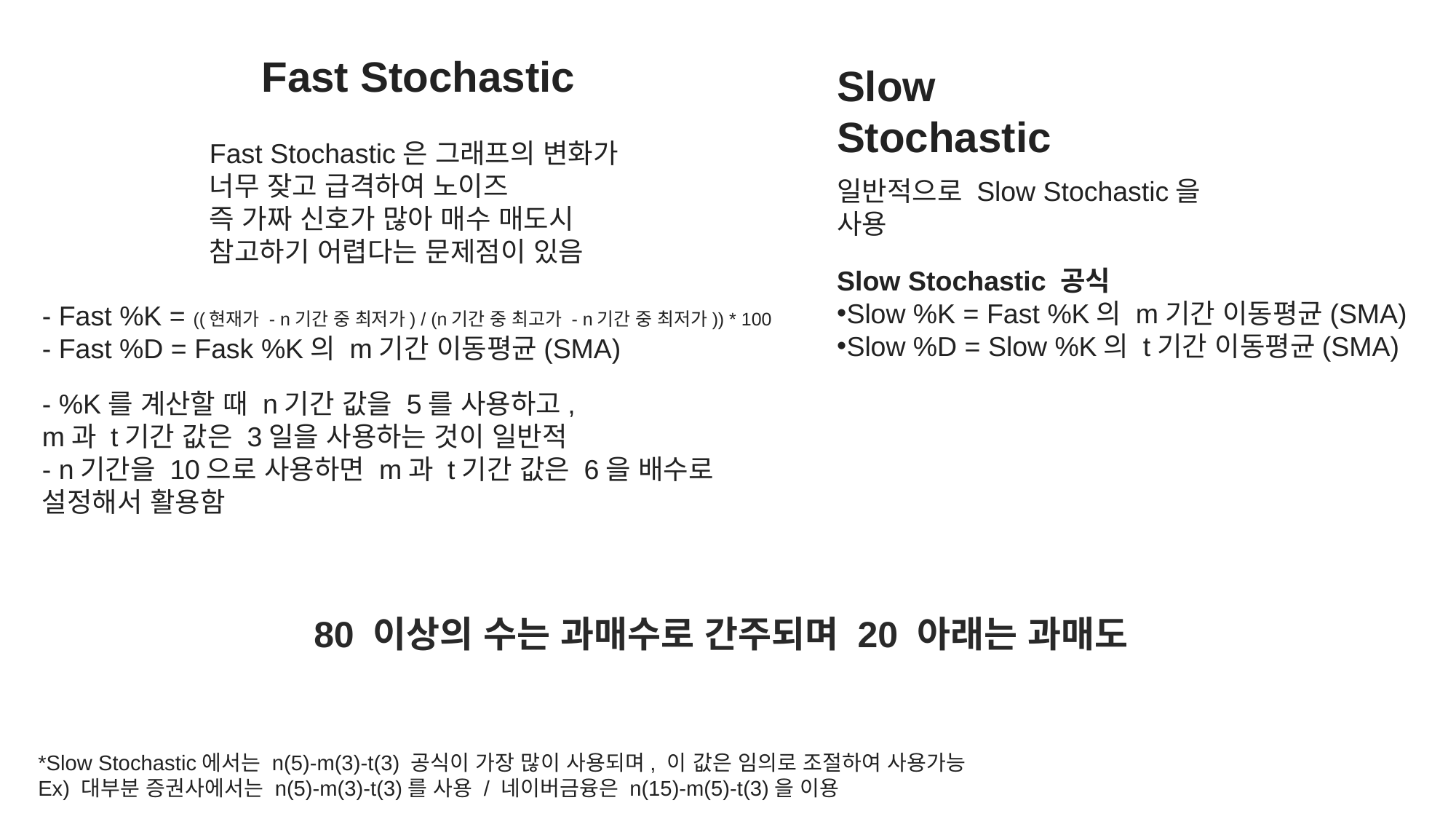

Fast Stochastic
Slow Stochastic
Fast Stochastic은 그래프의 변화가 너무 잦고 급격하여 노이즈
즉 가짜 신호가 많아 매수 매도시 참고하기 어렵다는 문제점이 있음
일반적으로 Slow Stochastic을 사용
Slow Stochastic 공식
Slow %K = Fast %K의 m기간 이동평균(SMA)
Slow %D = Slow %K의 t기간 이동평균(SMA)
- Fast %K = ((현재가 - n기간 중 최저가) / (n기간 중 최고가 - n기간 중 최저가)) * 100
- Fast %D = Fask %K의 m기간 이동평균(SMA)
- %K를 계산할 때 n기간 값을 5를 사용하고,
m과 t기간 값은 3일을 사용하는 것이 일반적
- n기간을 10으로 사용하면 m과 t기간 값은 6을 배수로 설정해서 활용함
80 이상의 수는 과매수로 간주되며 20 아래는 과매도
*Slow Stochastic에서는 n(5)-m(3)-t(3) 공식이 가장 많이 사용되며, 이 값은 임의로 조절하여 사용가능
Ex) 대부분 증권사에서는 n(5)-m(3)-t(3)를 사용 / 네이버금융은 n(15)-m(5)-t(3)을 이용